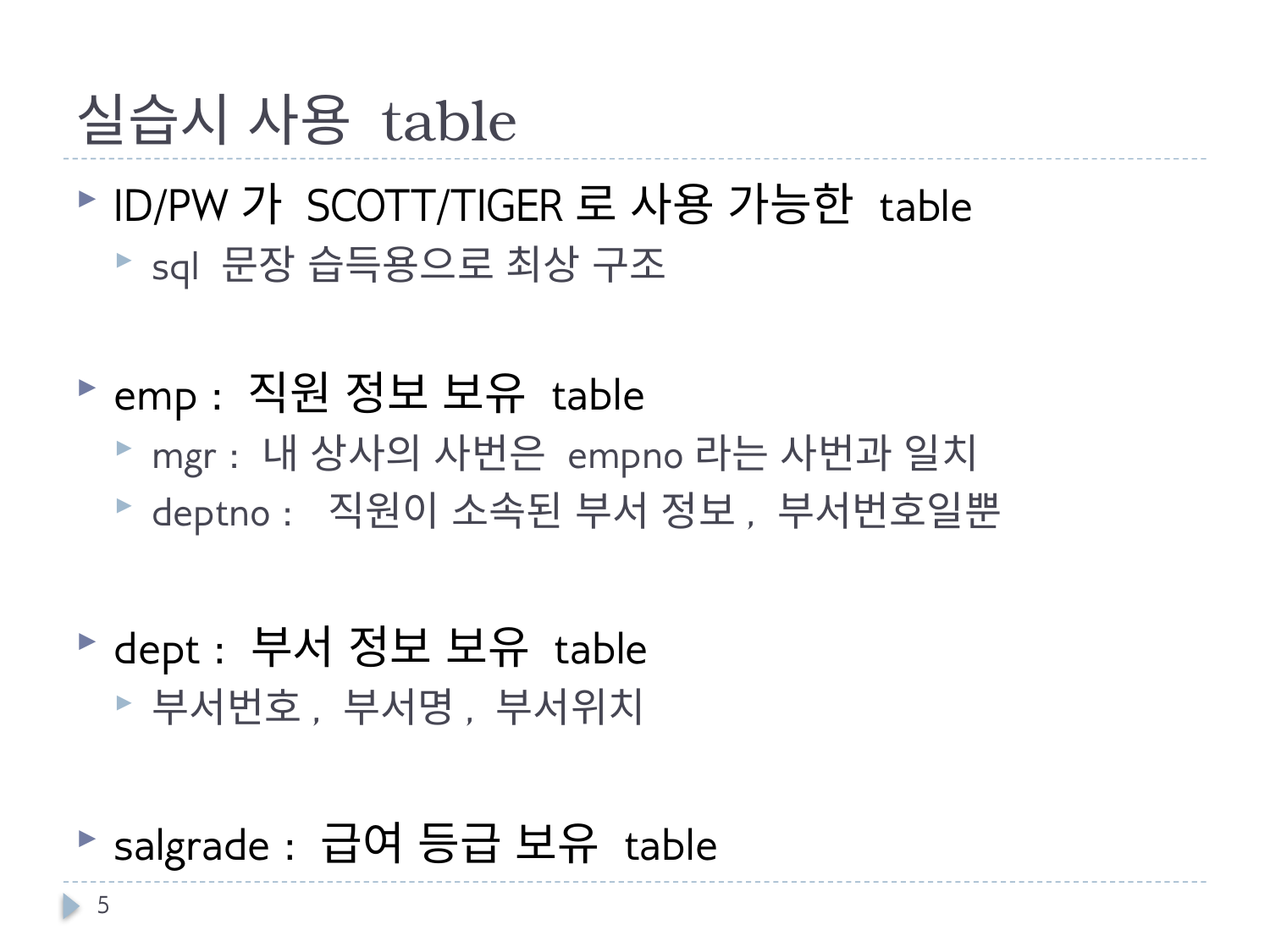

# 실습시 사용 table
ID/PW가 SCOTT/TIGER로 사용 가능한 table
sql 문장 습득용으로 최상 구조

emp : 직원 정보 보유 table
mgr : 내 상사의 사번은 empno라는 사번과 일치
deptno :  직원이 소속된 부서 정보, 부서번호일뿐

dept : 부서 정보 보유 table
부서번호, 부서명, 부서위치

salgrade : 급여 등급 보유 table
5